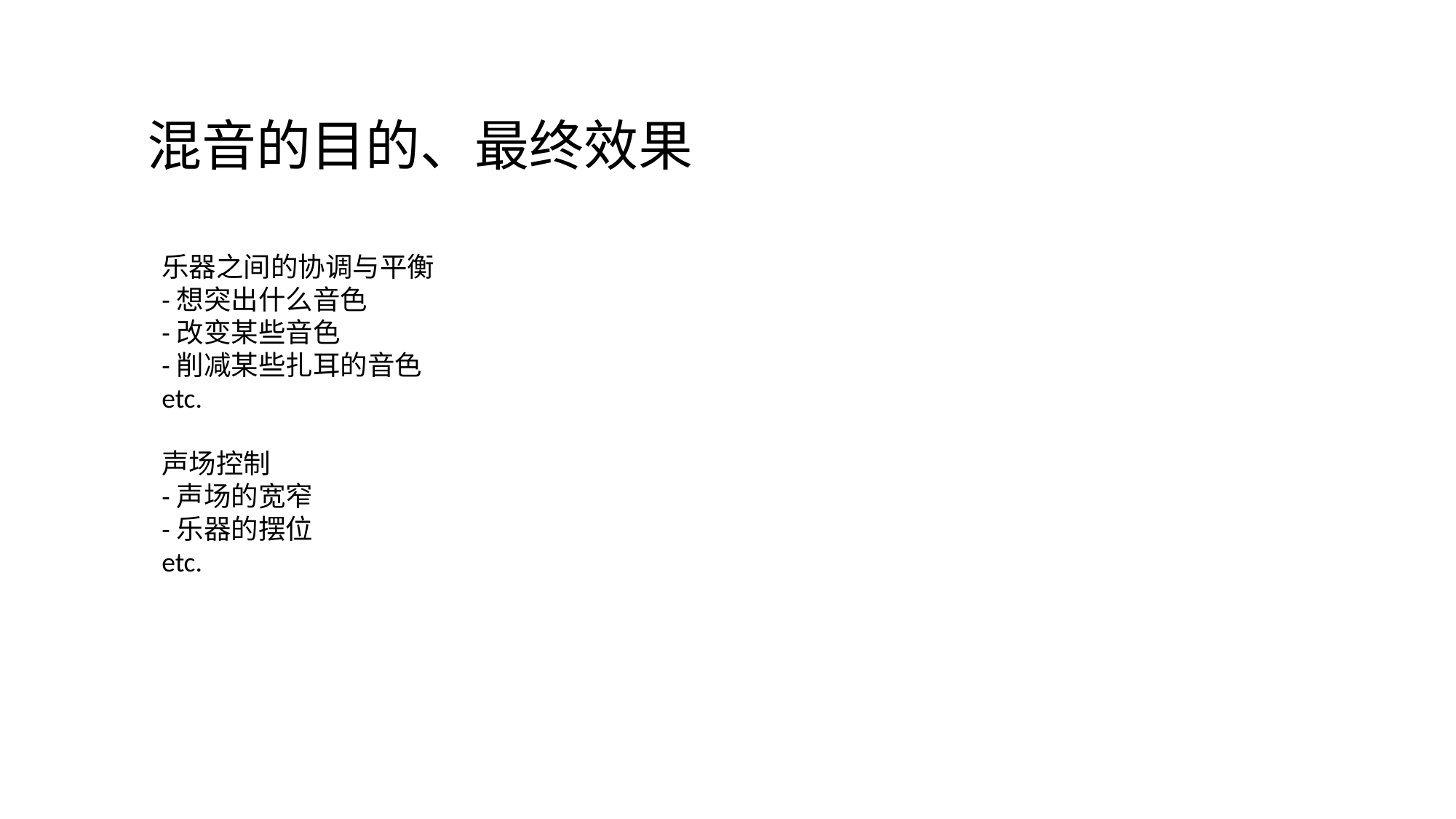

混音的目的、最终效果
乐器之间的协调与平衡
-想突出什么音色
-改变某些音色
-削减某些扎耳的音色
etc.

声场控制
-声场的宽窄
-乐器的摆位
etc.